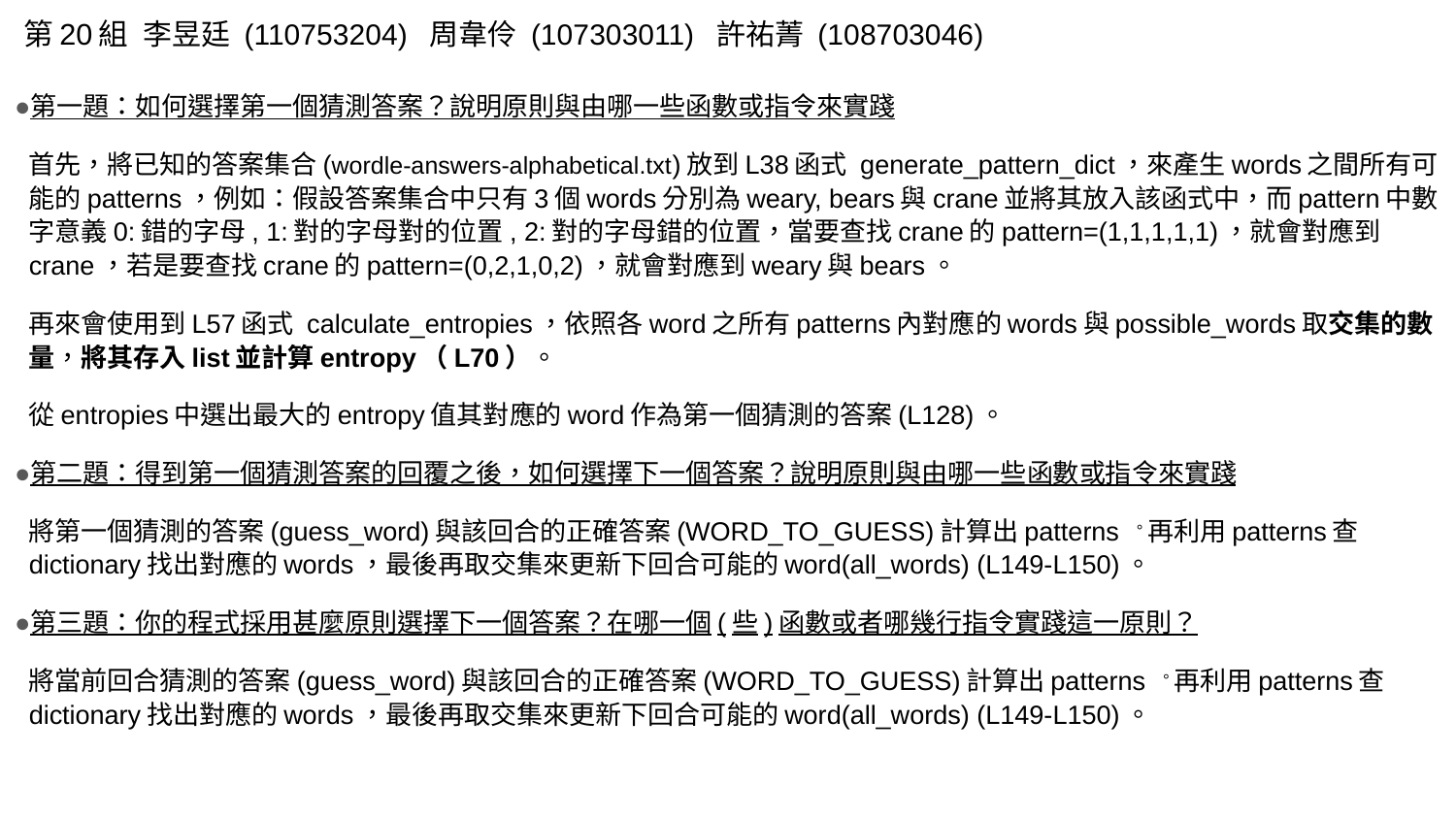

# 第20組 李昱廷 (110753204)  周韋伶 (107303011)  許祐菁 (108703046)
第一題：如何選擇第一個猜測答案？說明原則與由哪一些函數或指令來實踐
首先，將已知的答案集合(wordle-answers-alphabetical.txt)放到L38函式 generate_pattern_dict，來產生words之間所有可能的patterns，例如：假設答案集合中只有3個words分別為weary, bears與crane並將其放入該函式中，而pattern中數字意義0:錯的字母, 1:對的字母對的位置, 2:對的字母錯的位置，當要查找crane的pattern=(1,1,1,1,1)，就會對應到crane，若是要查找crane的pattern=(0,2,1,0,2)，就會對應到weary與bears。
再來會使用到L57函式 calculate_entropies，依照各word之所有patterns內對應的words與possible_words取交集的數量，將其存入list並計算entropy（L70）。
從entropies中選出最大的entropy值其對應的word作為第一個猜測的答案(L128)。
第二題：得到第一個猜測答案的回覆之後，如何選擇下一個答案？說明原則與由哪一些函數或指令來實踐
將第一個猜測的答案(guess_word)與該回合的正確答案(WORD_TO_GUESS)計算出patterns 。再利用patterns查dictionary找出對應的words，最後再取交集來更新下回合可能的word(all_words) (L149-L150)。
第三題：你的程式採用甚麼原則選擇下一個答案？在哪一個(些)函數或者哪幾行指令實踐這一原則？
將當前回合猜測的答案(guess_word)與該回合的正確答案(WORD_TO_GUESS)計算出patterns 。再利用patterns查dictionary找出對應的words，最後再取交集來更新下回合可能的word(all_words) (L149-L150)。